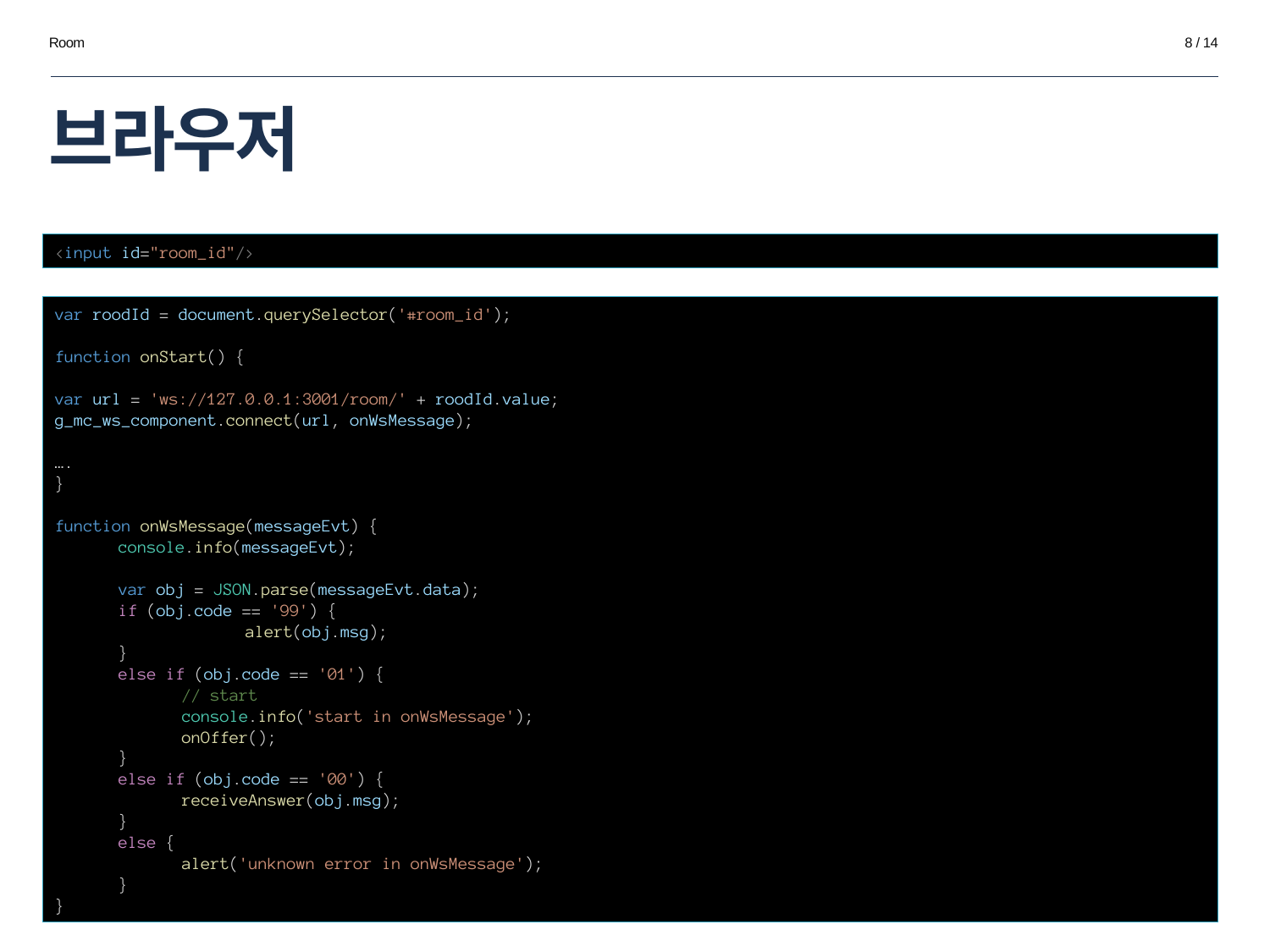

Room
8 / 14
# 브라우저

<input id="room_id"/>
var roodId = document.querySelector('#room_id');
function onStart() {
var url = 'ws://127.0.0.1:3001/room/' + roodId.value;
g_mc_ws_component.connect(url, onWsMessage);
….
}
function onWsMessage(messageEvt) {
console.info(messageEvt);
var obj = JSON.parse(messageEvt.data);
if (obj.code == '99') {
	alert(obj.msg);
}
else if (obj.code == '01') {
// start
console.info('start in onWsMessage');
onOffer();
}
else if (obj.code == '00') {
receiveAnswer(obj.msg);
}
else {
alert('unknown error in onWsMessage');
}
}